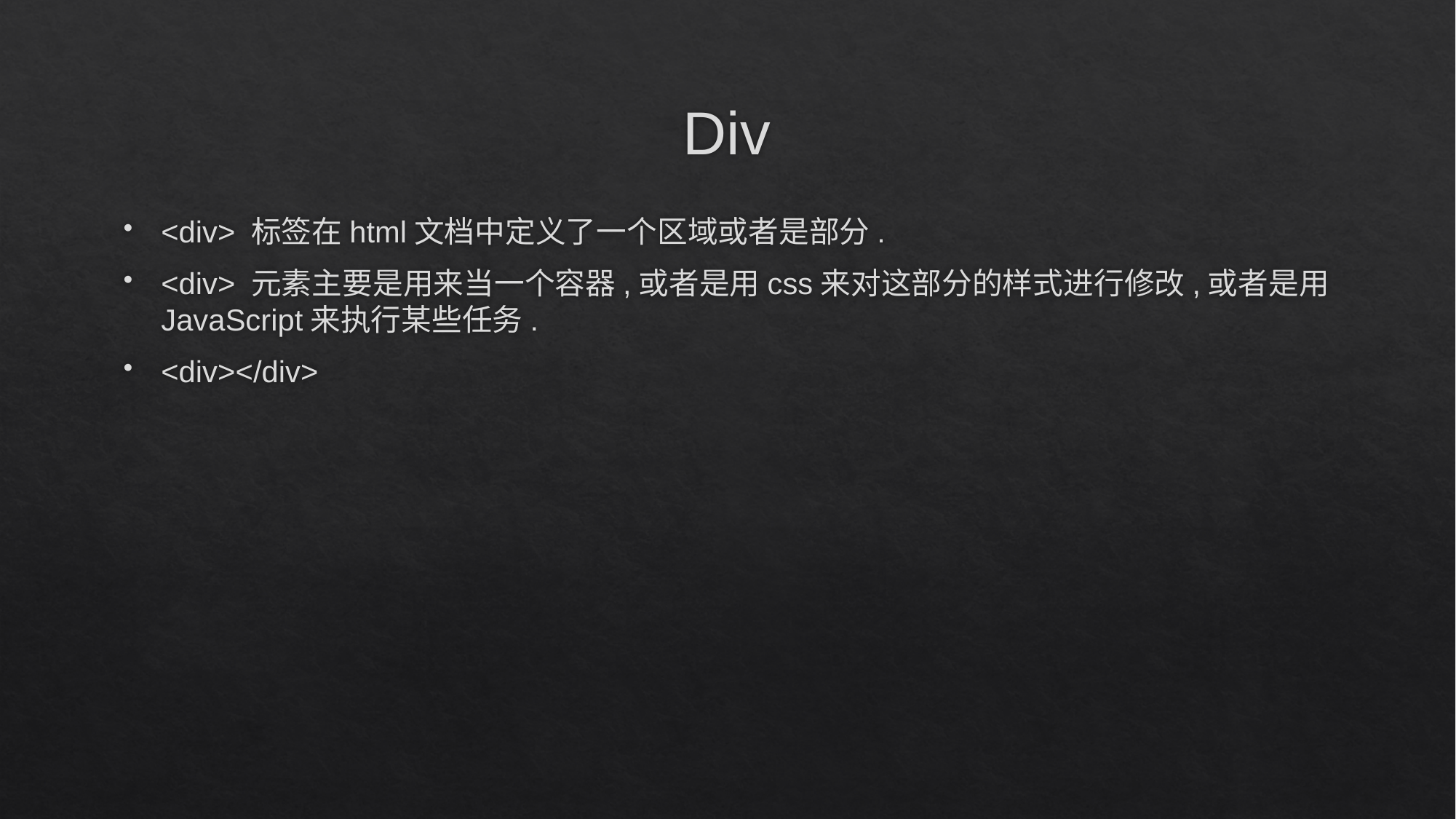

# Div
<div> 标签在html文档中定义了一个区域或者是部分.
<div> 元素主要是用来当一个容器,或者是用css来对这部分的样式进行修改,或者是用JavaScript来执行某些任务.
<div></div>